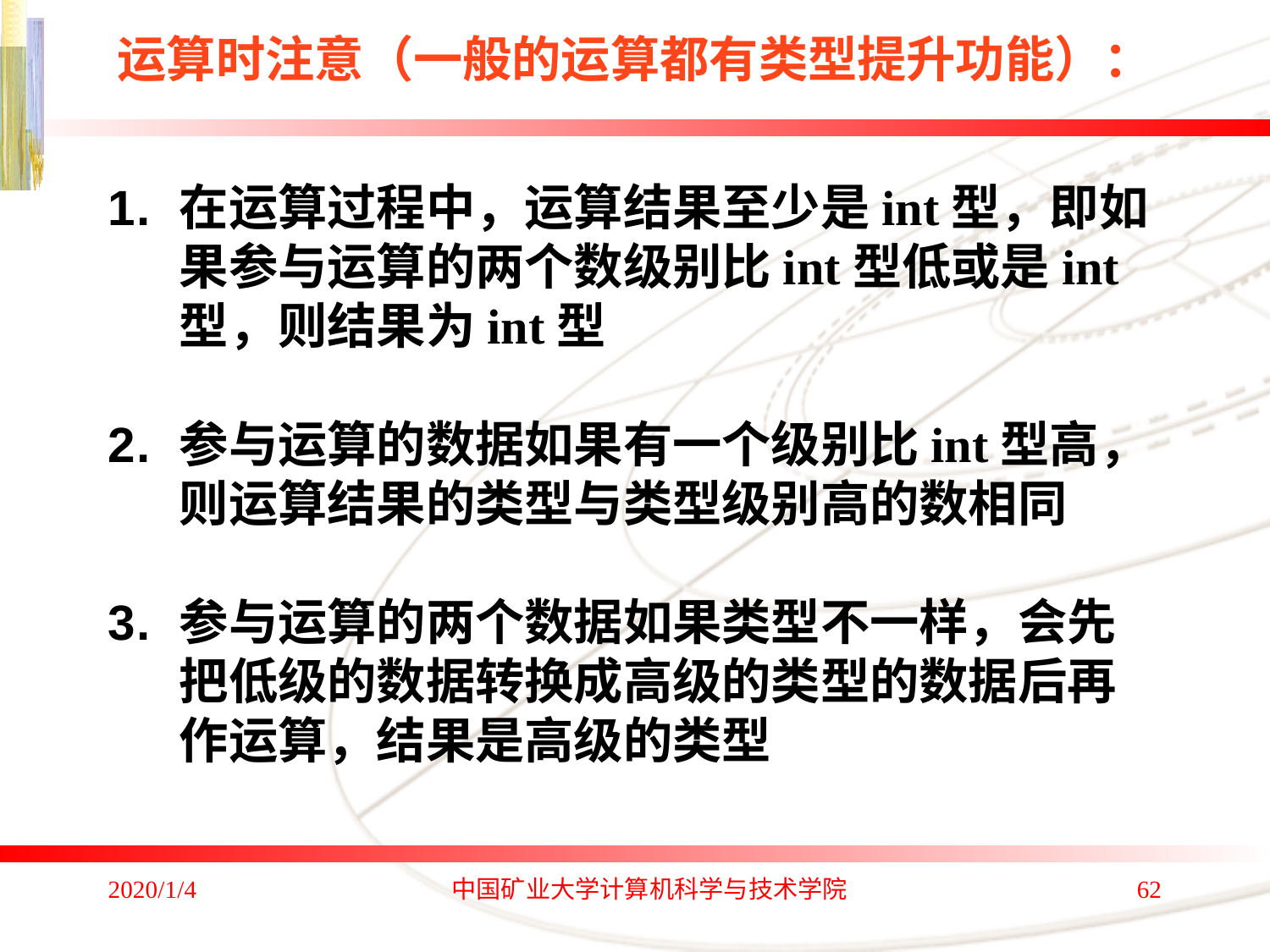

# 运算时注意（一般的运算都有类型提升功能）：
在运算过程中，运算结果至少是int型，即如果参与运算的两个数级别比int型低或是int型，则结果为int型

参与运算的数据如果有一个级别比int型高，则运算结果的类型与类型级别高的数相同

参与运算的两个数据如果类型不一样，会先把低级的数据转换成高级的类型的数据后再作运算，结果是高级的类型
2020/1/4
中国矿业大学计算机科学与技术学院
62